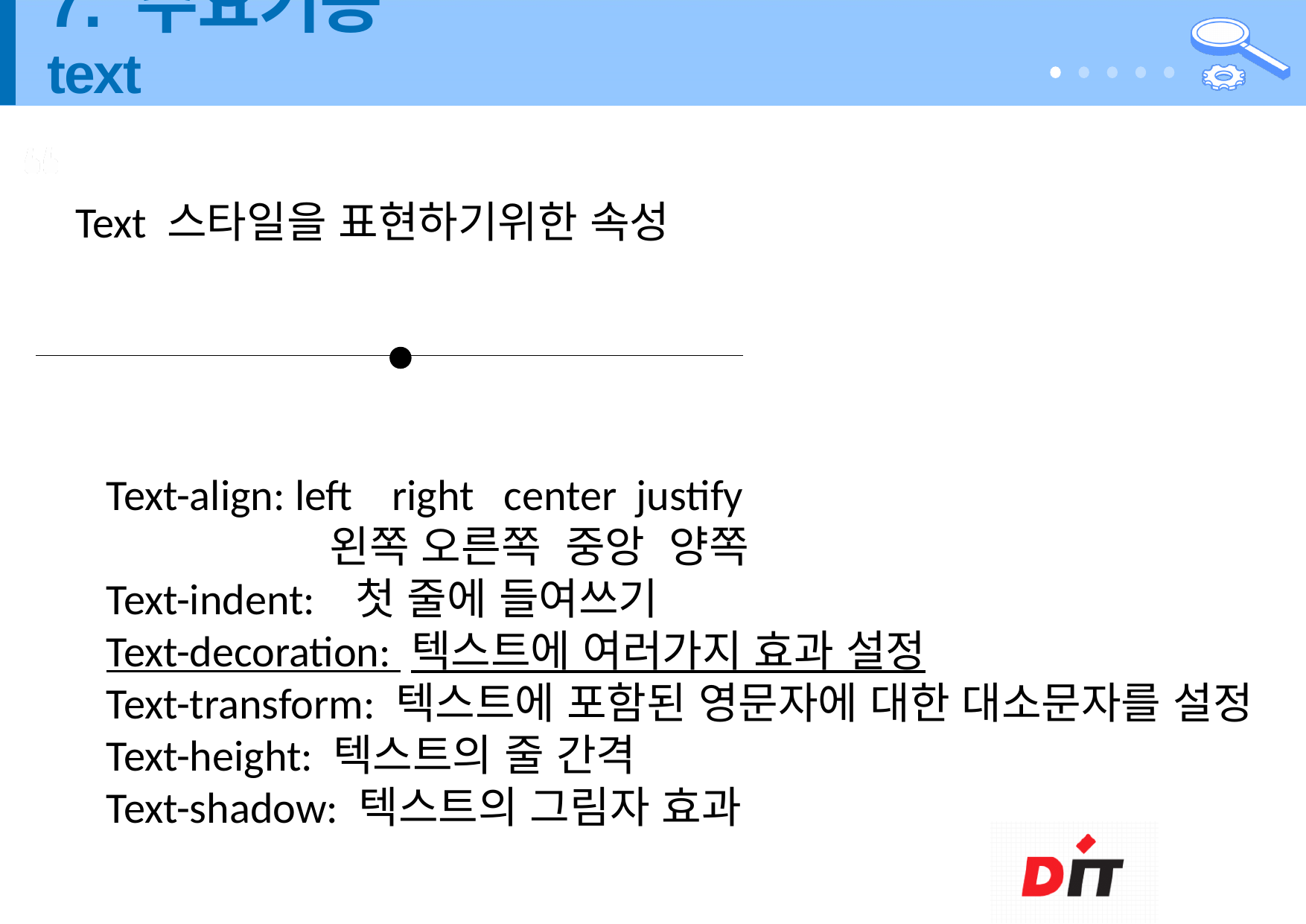

# 7. 주요기능 text
Text 스타일을 표현하기위한 속성

Text-align: left    right   center  justify
		왼쪽 오른쪽  중앙  양쪽
Text-indent:   첫 줄에 들여쓰기
Text-decoration: 텍스트에 여러가지 효과 설정
Text-transform: 텍스트에 포함된 영문자에 대한 대소문자를 설정
Text-height: 텍스트의 줄 간격
Text-shadow: 텍스트의 그림자 효과